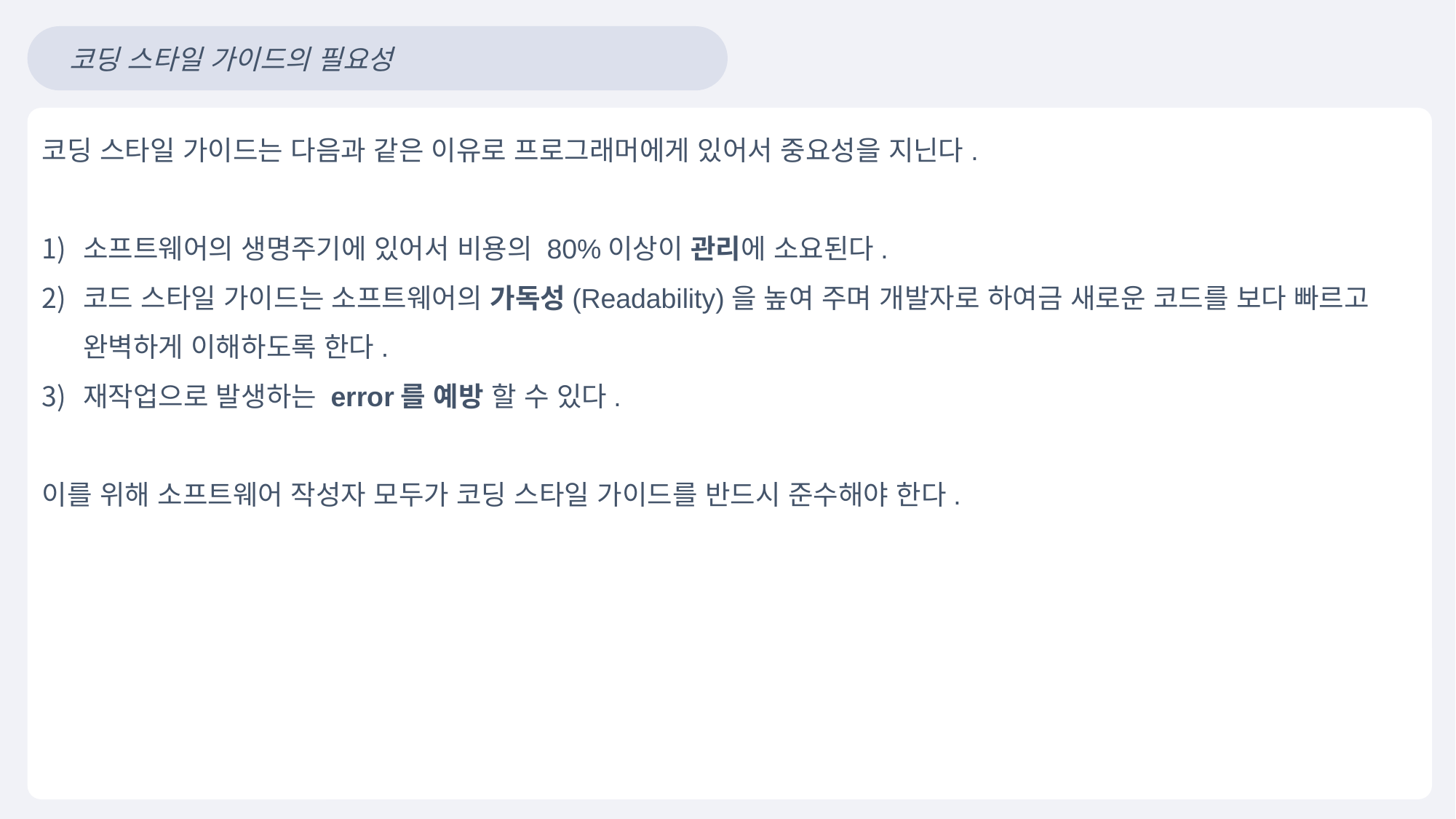

코딩 스타일 가이드의 필요성
코딩 스타일 가이드는 다음과 같은 이유로 프로그래머에게 있어서 중요성을 지닌다.

소프트웨어의 생명주기에 있어서 비용의 80%이상이 관리에 소요된다.
코드 스타일 가이드는 소프트웨어의 가독성(Readability)을 높여 주며 개발자로 하여금 새로운 코드를 보다 빠르고 완벽하게 이해하도록 한다.
재작업으로 발생하는 error를 예방 할 수 있다.

이를 위해 소프트웨어 작성자 모두가 코딩 스타일 가이드를 반드시 준수해야 한다.